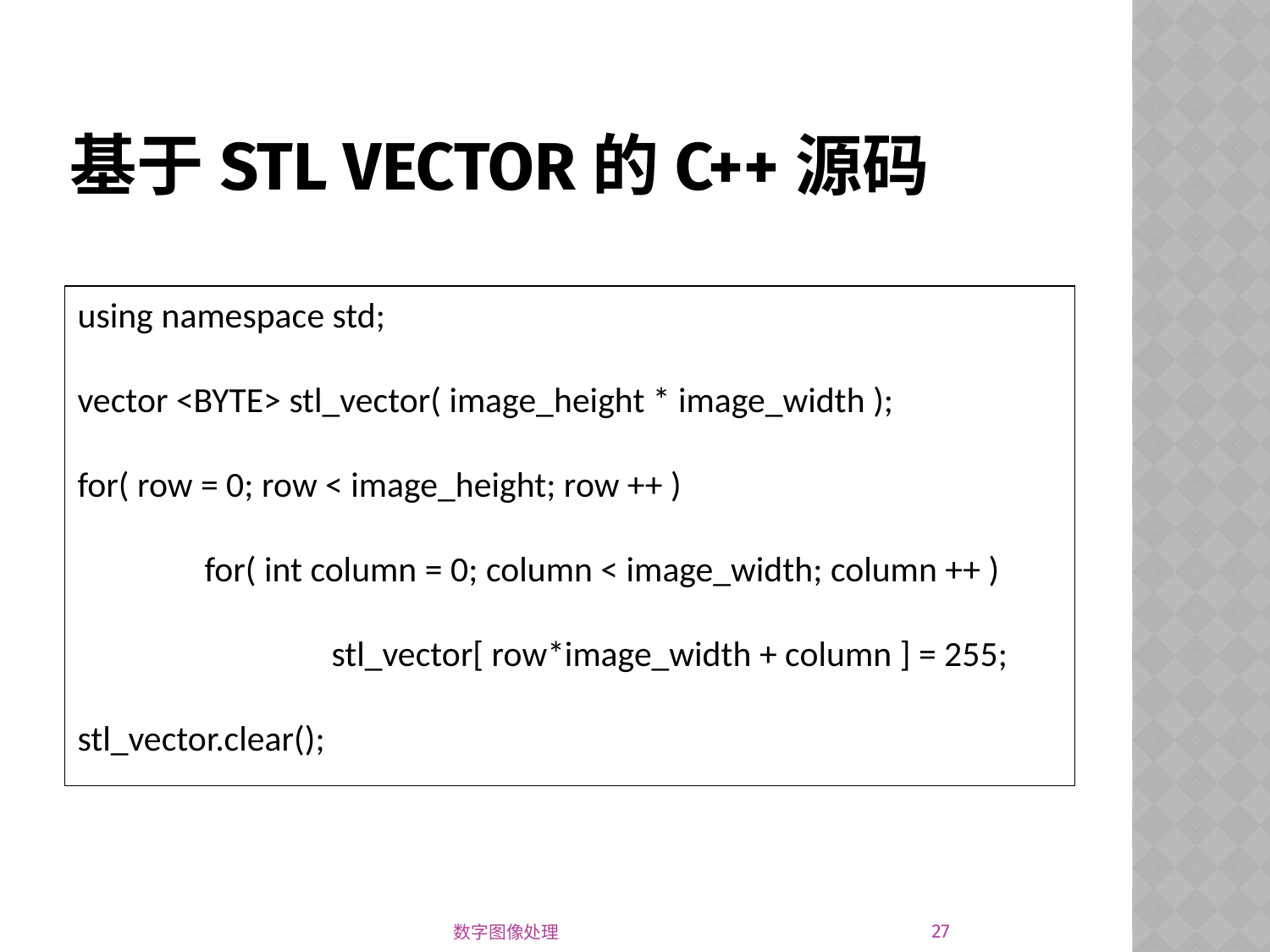

# 基于STL vector的C++源码
using namespace std;

vector <BYTE> stl_vector( image_height * image_width );

for( row = 0; row < image_height; row ++ )

	for( int column = 0; column < image_width; column ++ )

		stl_vector[ row*image_width + column ] = 255;

stl_vector.clear();
27
数字图像处理